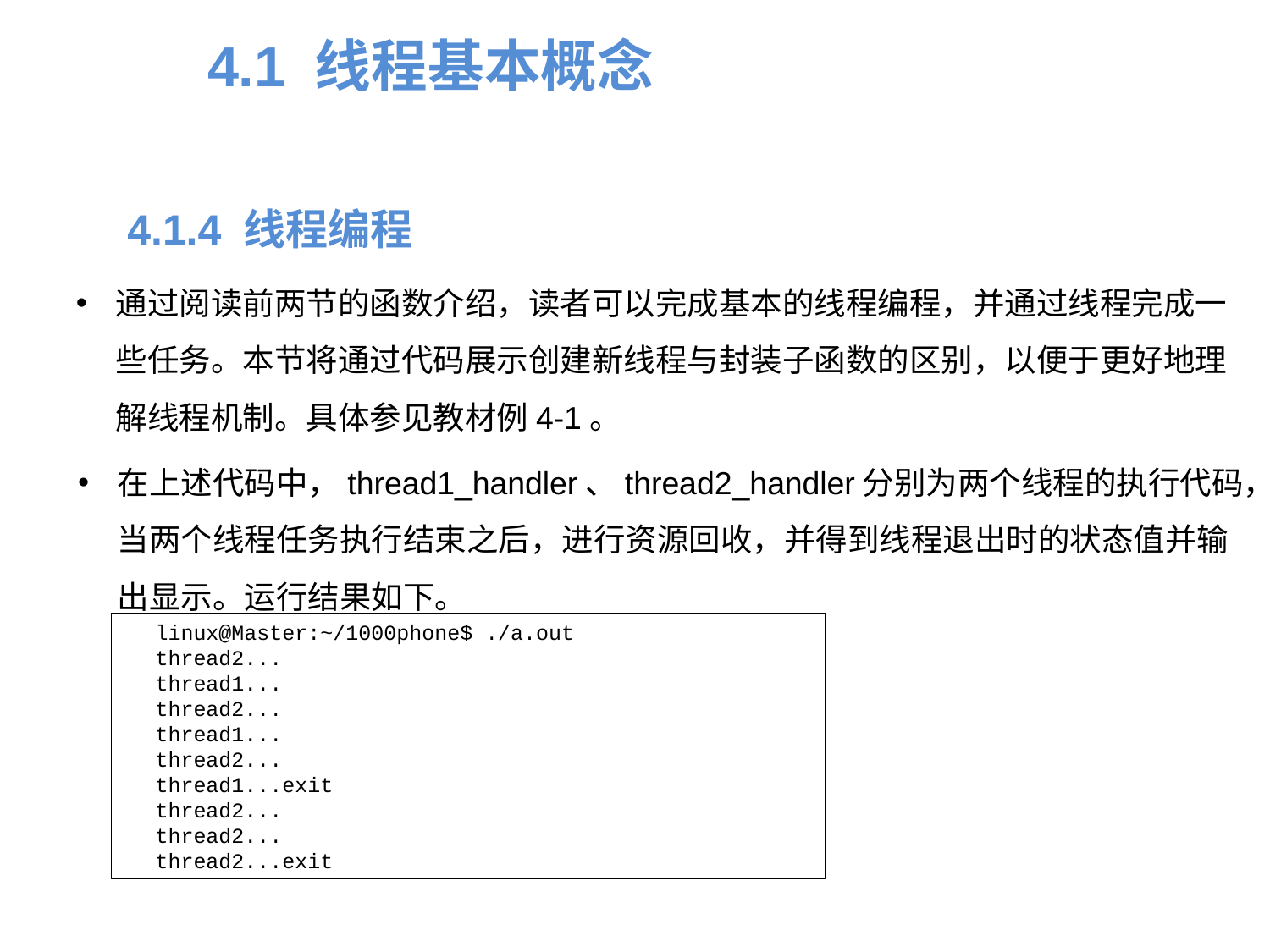

4.1 线程基本概念
4.1.4 线程编程
通过阅读前两节的函数介绍，读者可以完成基本的线程编程，并通过线程完成一些任务。本节将通过代码展示创建新线程与封装子函数的区别，以便于更好地理解线程机制。具体参见教材例4-1。
在上述代码中，thread1_handler、thread2_handler分别为两个线程的执行代码，当两个线程任务执行结束之后，进行资源回收，并得到线程退出时的状态值并输出显示。运行结果如下。
linux@Master:~/1000phone$ ./a.out
thread2...
thread1...
thread2...
thread1...
thread2...
thread1...exit
thread2...
thread2...
thread2...exit